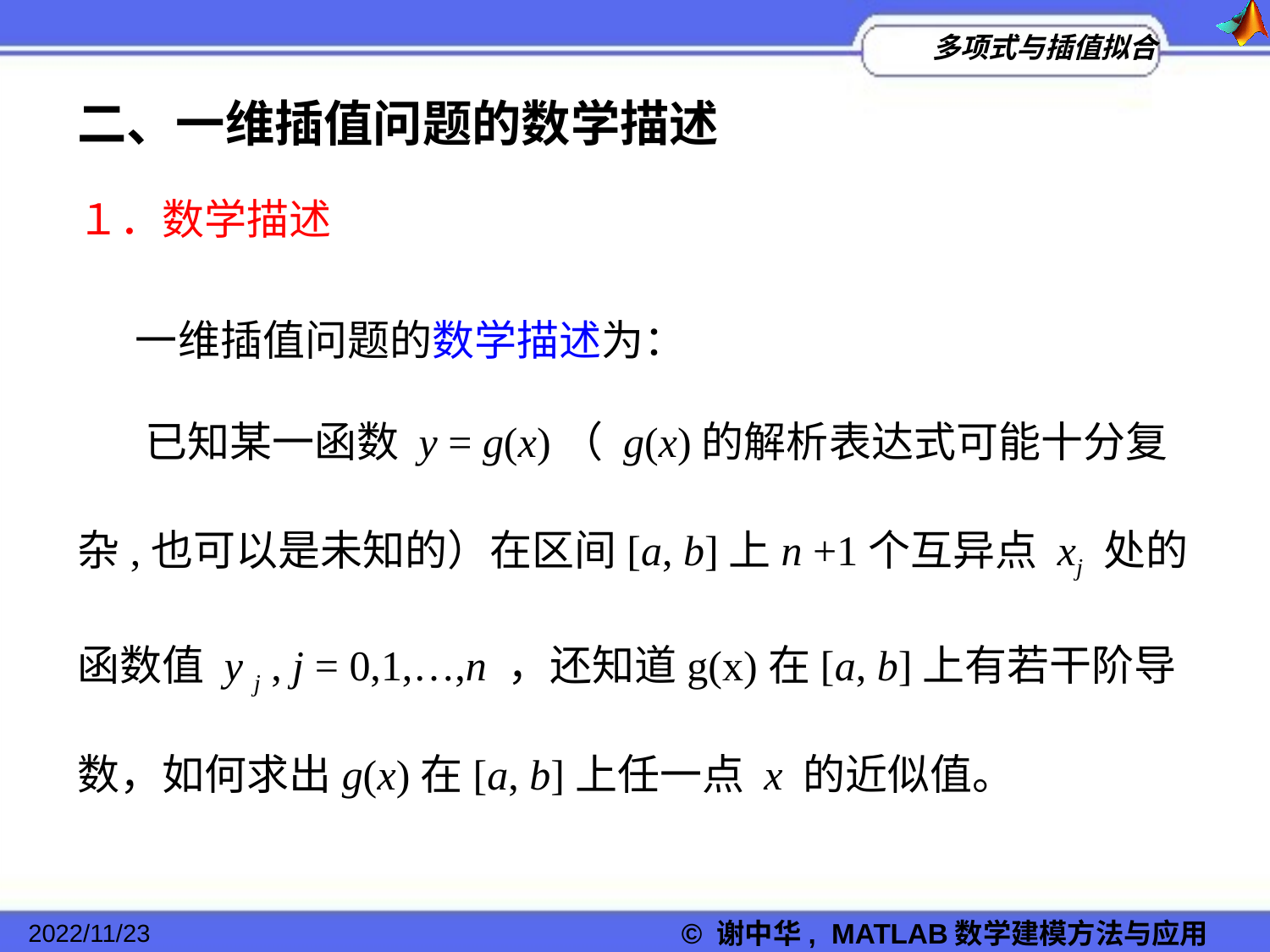

二、一维插值问题的数学描述
１．数学描述
     一维插值问题的数学描述为：
      已知某一函数 y = g(x)（ g(x)的解析表达式可能十分复杂,也可以是未知的）在区间[a, b]上n +1个互异点 xj 处的函数值 y j , j = 0,1,…,n ，还知道g(x)在[a, b]上有若干阶导数，如何求出g(x)在[a, b]上任一点 x 的近似值。
© 谢中华,  MATLAB数学建模方法与应用
2022/11/23